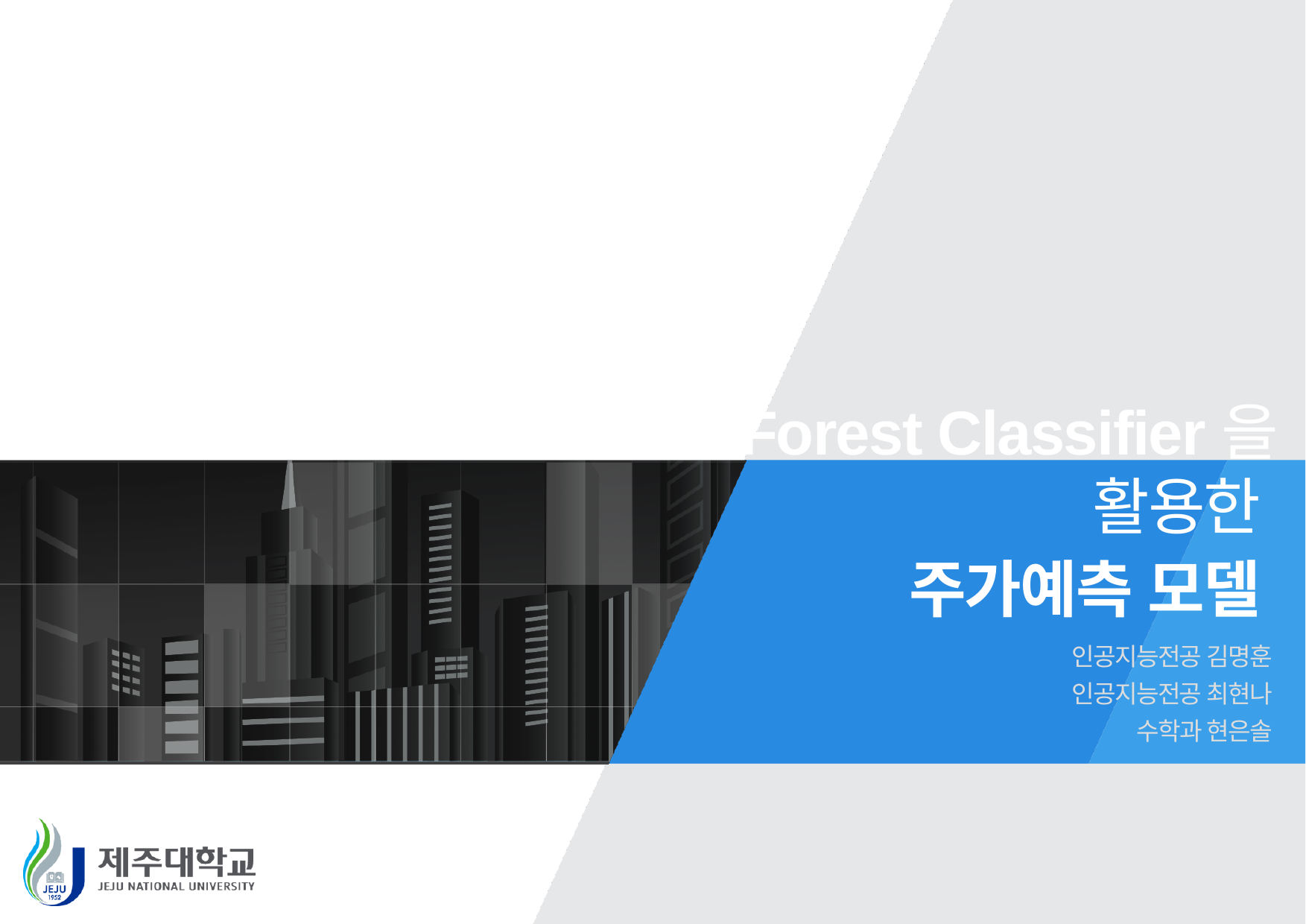

Random Forest Classifier을 활용한
주가예측 모델
인공지능전공 김명훈
인공지능전공 최현나
수학과 현은솔